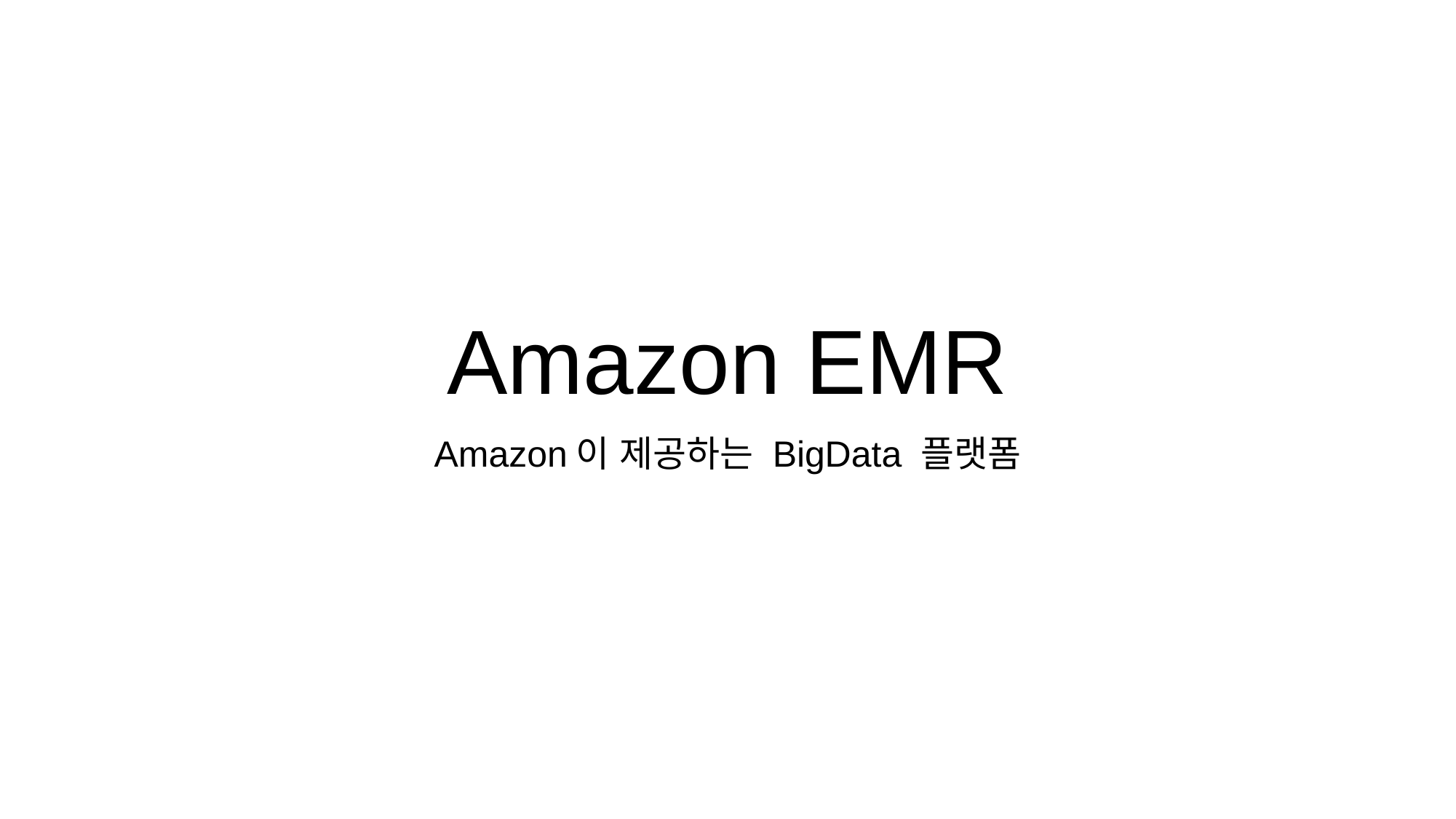

# Amazon EMR
Amazon이 제공하는 BigData 플랫폼